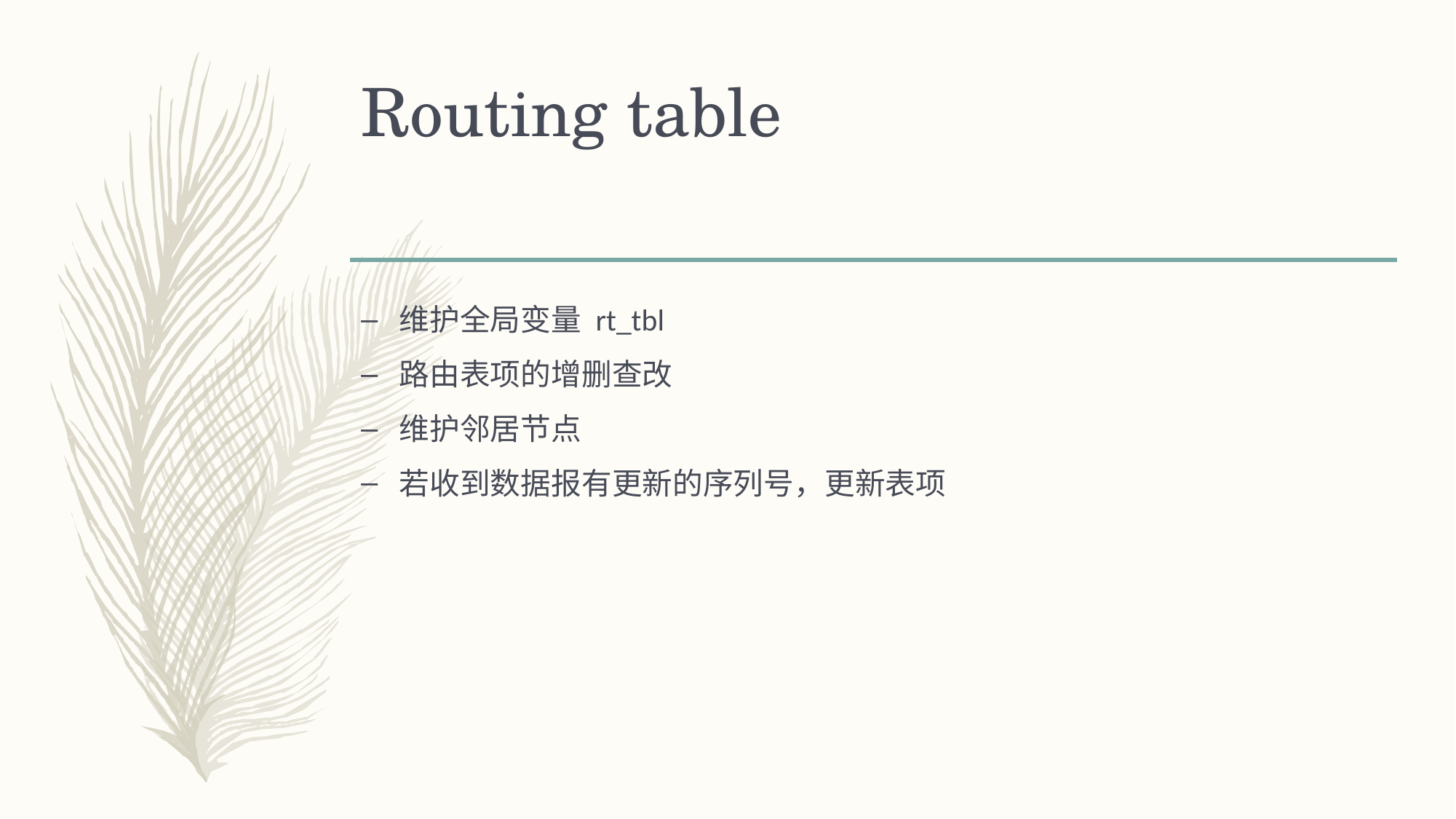

# Routing table
维护全局变量 rt_tbl
路由表项的增删查改
维护邻居节点
若收到数据报有更新的序列号，更新表项